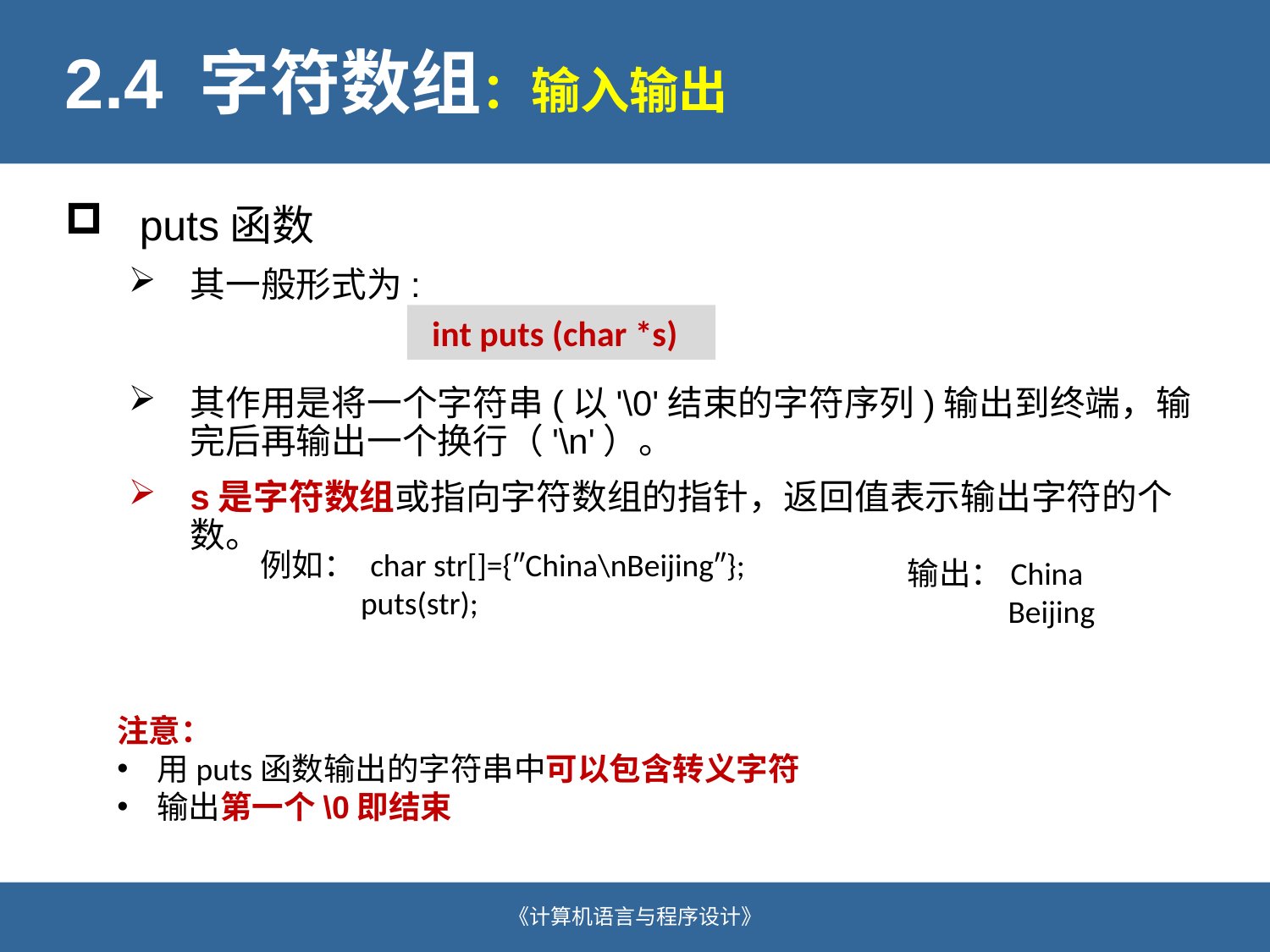

# 2.4 字符数组：输入输出
puts函数
其一般形式为:

其作用是将一个字符串(以'\0'结束的字符序列)输出到终端，输完后再输出一个换行（'\n'）。
s是字符数组或指向字符数组的指针，返回值表示输出字符的个数。

int puts (char *s)
例如： char str[]={″China\nBeijing″};
puts(str);

输出：China
Beijing
注意：
用puts函数输出的字符串中可以包含转义字符
输出第一个\0即结束

《计算机语言与程序设计》
72